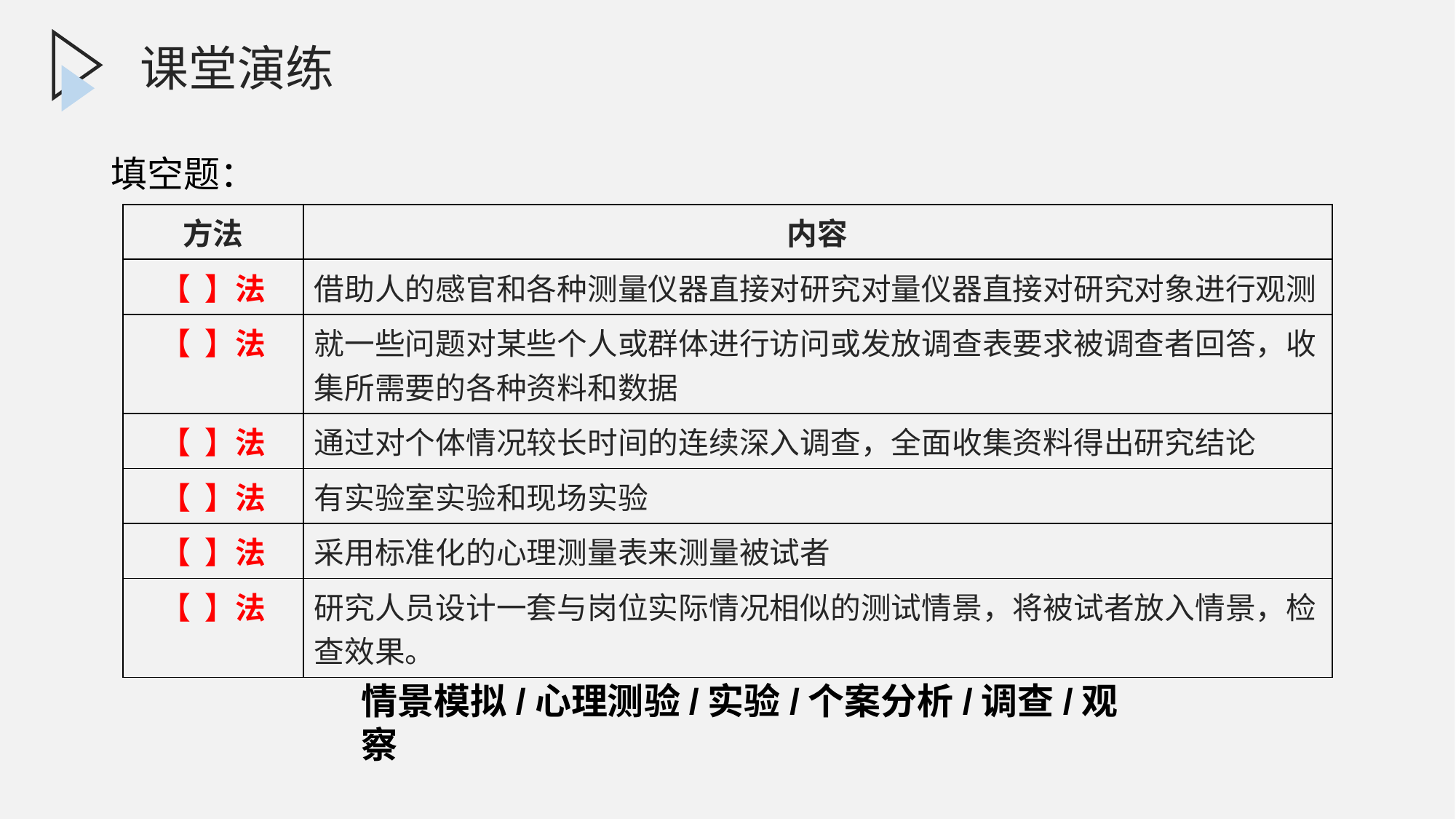

0.3.2.2调查法
课堂演练
填空题：
| 方法 | 内容 |
| --- | --- |
| 【 】法 | 借助人的感官和各种测量仪器直接对研究对量仪器直接对研究对象进行观测 |
| 【 】法 | 就一些问题对某些个人或群体进行访问或发放调查表要求被调查者回答，收集所需要的各种资料和数据 |
| 【 】法 | 通过对个体情况较长时间的连续深入调查，全面收集资料得出研究结论 |
| 【 】法 | 有实验室实验和现场实验 |
| 【 】法 | 采用标准化的心理测量表来测量被试者 |
| 【 】法 | 研究人员设计一套与岗位实际情况相似的测试情景，将被试者放入情景，检查效果。 |
情景模拟/心理测验/实验/个案分析/调查/观察